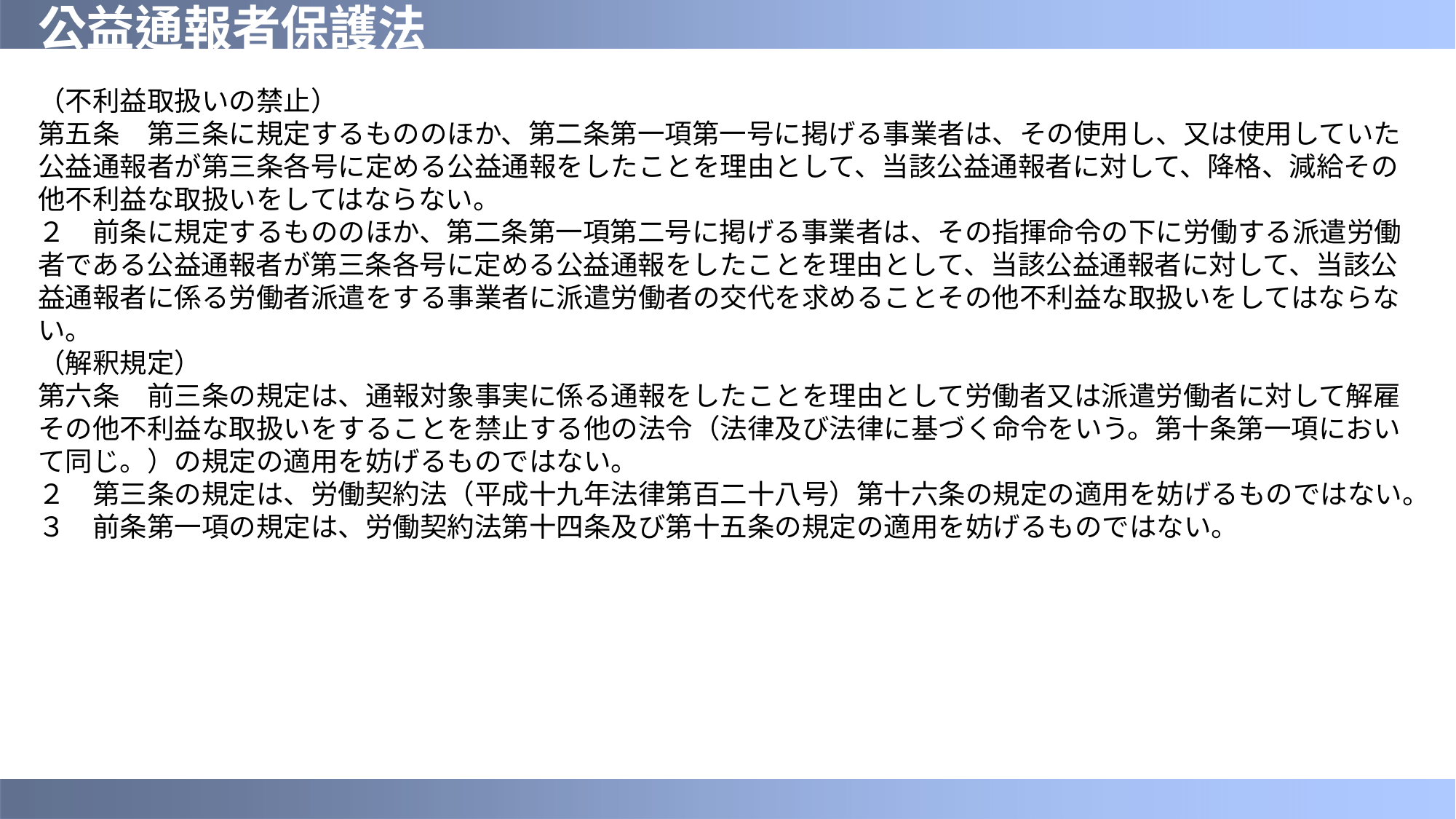

# 公益通報者保護法
（不利益取扱いの禁止）
第五条　第三条に規定するもののほか、第二条第一項第一号に掲げる事業者は、その使用し、又は使用していた公益通報者が第三条各号に定める公益通報をしたことを理由として、当該公益通報者に対して、降格、減給その他不利益な取扱いをしてはならない。
２　前条に規定するもののほか、第二条第一項第二号に掲げる事業者は、その指揮命令の下に労働する派遣労働者である公益通報者が第三条各号に定める公益通報をしたことを理由として、当該公益通報者に対して、当該公益通報者に係る労働者派遣をする事業者に派遣労働者の交代を求めることその他不利益な取扱いをしてはならない。
（解釈規定）
第六条　前三条の規定は、通報対象事実に係る通報をしたことを理由として労働者又は派遣労働者に対して解雇その他不利益な取扱いをすることを禁止する他の法令（法律及び法律に基づく命令をいう。第十条第一項において同じ。）の規定の適用を妨げるものではない。
２　第三条の規定は、労働契約法（平成十九年法律第百二十八号）第十六条の規定の適用を妨げるものではない。
３　前条第一項の規定は、労働契約法第十四条及び第十五条の規定の適用を妨げるものではない。